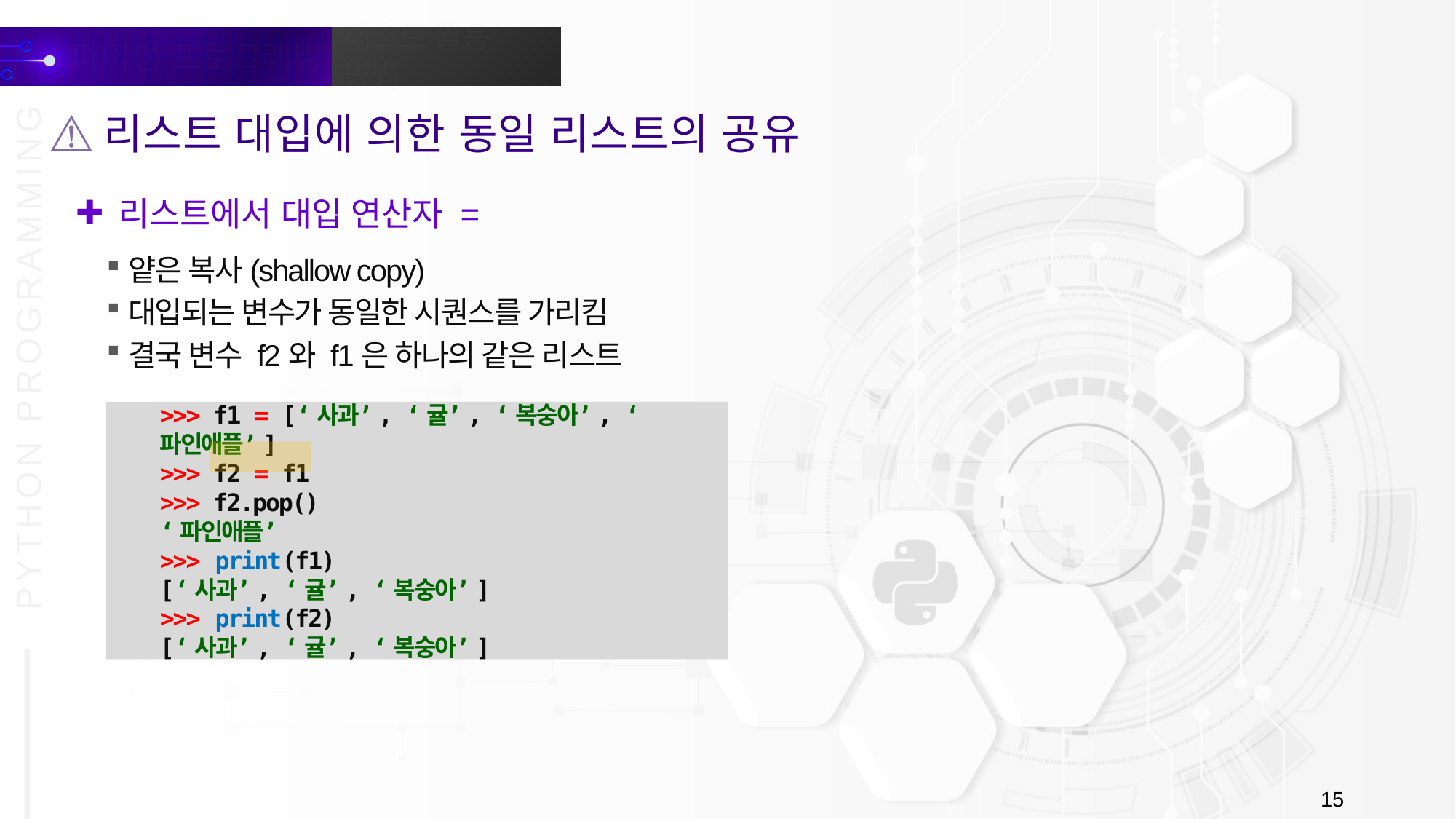

리스트 대입에 의한 동일 리스트의 공유
리스트에서 대입 연산자 =
얕은 복사(shallow copy)
대입되는 변수가 동일한 시퀀스를 가리킴
결국 변수 f2와 f1은 하나의 같은 리스트
>>> f1 = [‘사과’, ‘귤’, ‘복숭아’, ‘파인애플’]
>>> f2 = f1
>>> f2.pop()
‘파인애플’
>>> print(f1)
[‘사과’, ‘귤’, ‘복숭아’]
>>> print(f2)
[‘사과’, ‘귤’, ‘복숭아’]

15